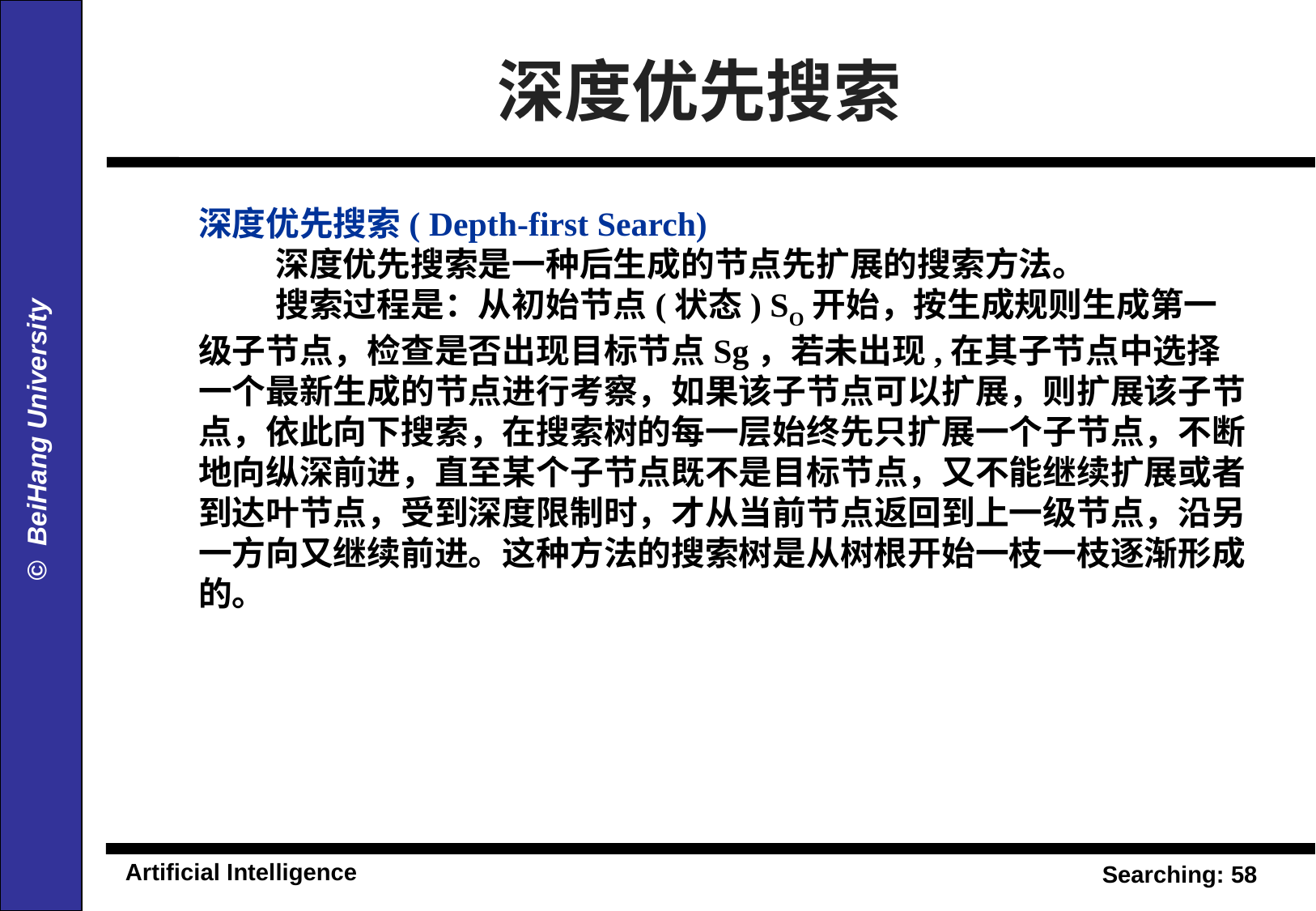

深度优先搜索
深度优先搜索( Depth-first Search)
         深度优先搜索是一种后生成的节点先扩展的搜索方法。
         搜索过程是：从初始节点(状态) SO开始，按生成规则生成第一级子节点，检查是否出现目标节点Sg，若未出现,在其子节点中选择一个最新生成的节点进行考察，如果该子节点可以扩展，则扩展该子节点，依此向下搜索，在搜索树的每一层始终先只扩展一个子节点，不断地向纵深前进，直至某个子节点既不是目标节点，又不能继续扩展或者到达叶节点，受到深度限制时，才从当前节点返回到上一级节点，沿另一方向又继续前进。这种方法的搜索树是从树根开始一枝一枝逐渐形成的。